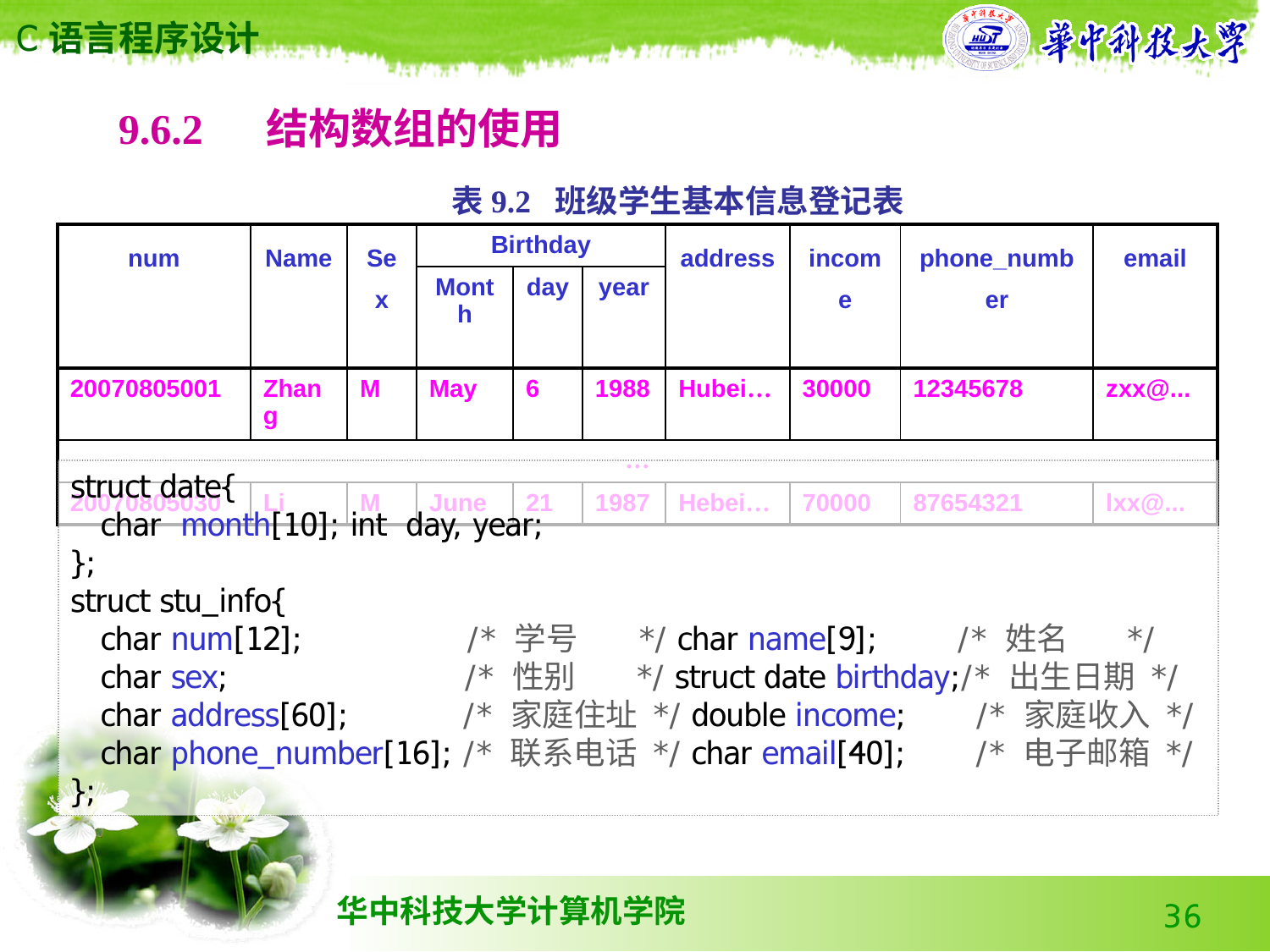

9.6.2 　结构数组的使用
表9.2  班级学生基本信息登记表
| num | Name | Sex | Birthday |  |  | address | income | phone\_number | email |
| --- | --- | --- | --- | --- | --- | --- | --- | --- | --- |
|  |  |  | Month | day | year |  |  |  |  |
| 20070805001 | Zhang | M | May | 6 | 1988 | Hubei… | 30000 | 12345678 | zxx@... |
| … |  |  |  |  |  |  |  |  |  |
| 20070805030 | Li | M | June | 21 | 1987 | Hebei… | 70000 | 87654321 | lxx@... |
struct date{
   char  month[10]; int  day, year;
};
struct stu_info{
   char num[12];                 /* 学号        */ char name[9];        /* 姓名        */
   char sex;                        /* 性别        */ struct date birthday;/* 出生日期 */
   char address[60];            /* 家庭住址 */ double income;       /* 家庭收入 */
   char phone_number[16]; /* 联系电话 */ char email[40];       /* 电子邮箱 */
};
36